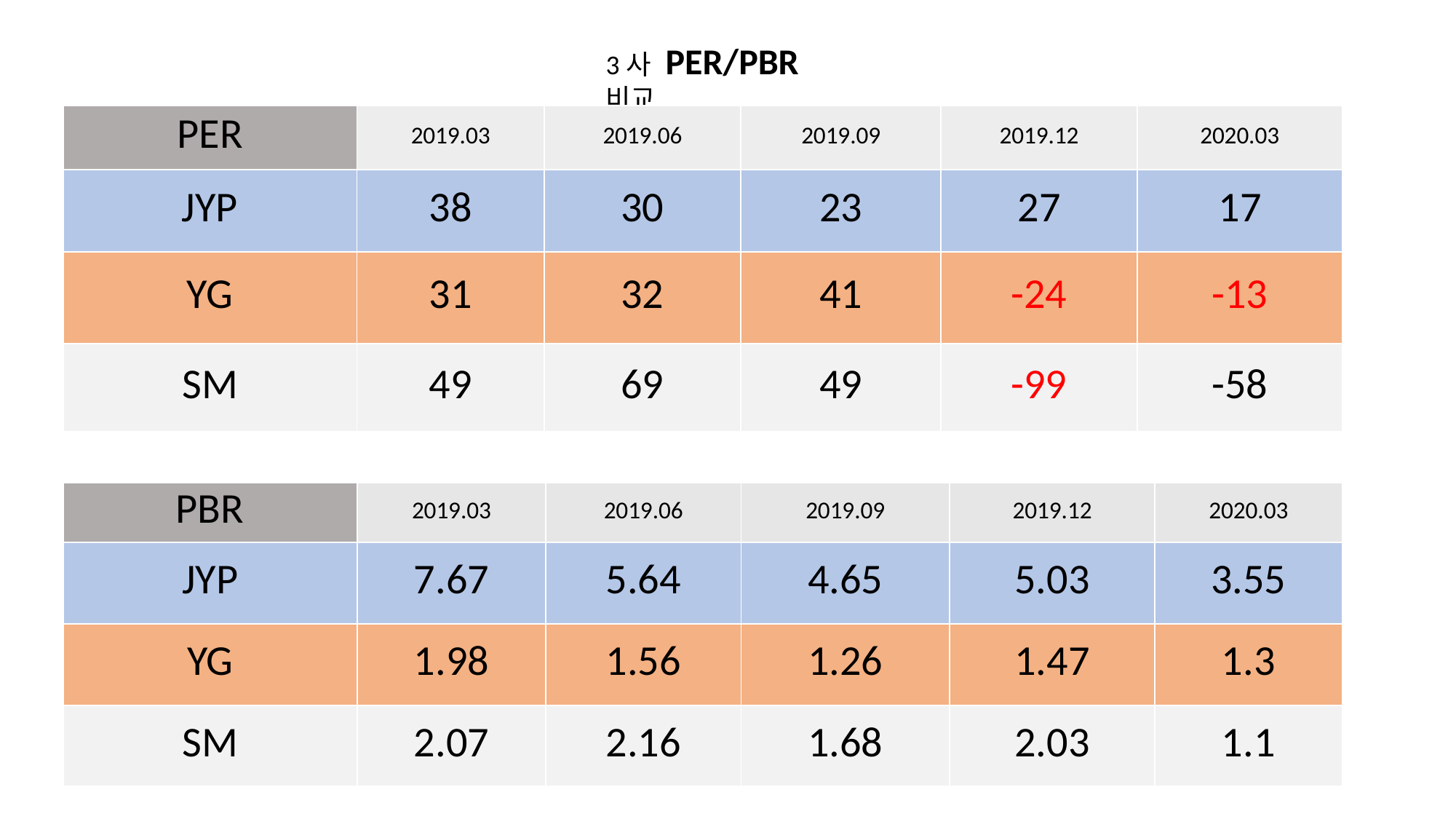

3사 PER/PBR 비교
| PER | 2019.03 | 2019.06 | 2019.09 | 2019.12 | 2020.03 |
| --- | --- | --- | --- | --- | --- |
| JYP | 38 | 30 | 23 | 27 | 17 |
| YG | 31 | 32 | 41 | -24 | -13 |
| SM | 49 | 69 | 49 | -99 | -58 |
| PBR | 2019.03 | 2019.06 | 2019.09 | 2019.12 | 2020.03 |
| --- | --- | --- | --- | --- | --- |
| JYP | 7.67 | 5.64 | 4.65 | 5.03 | 3.55 |
| YG | 1.98 | 1.56 | 1.26 | 1.47 | 1.3 |
| SM | 2.07 | 2.16 | 1.68 | 2.03 | 1.1 |